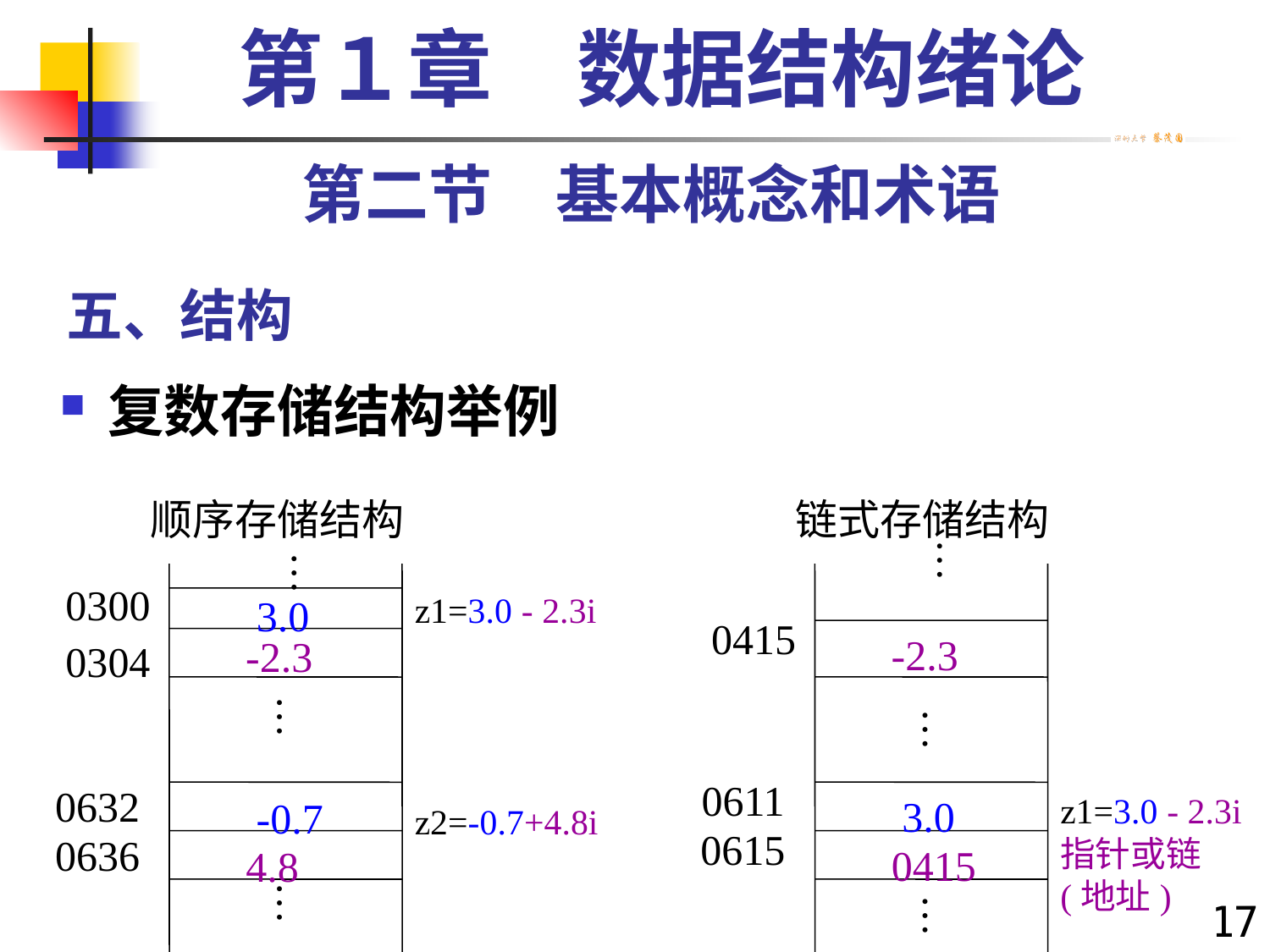

第１章　数据结构绪论
第二节　基本概念和术语
五、结构
复数存储结构举例
顺序存储结构
链式存储结构
…

3.0

-2.3

…

-0.7

4.8

…
0300
0304
0632
0636
…

0415

-2.3

…
0611

3.0
0615

0415

…
z1=3.0 - 2.3i

z2=-0.7+4.8i
z1=3.0 - 2.3i
指针或链
(地址)
17